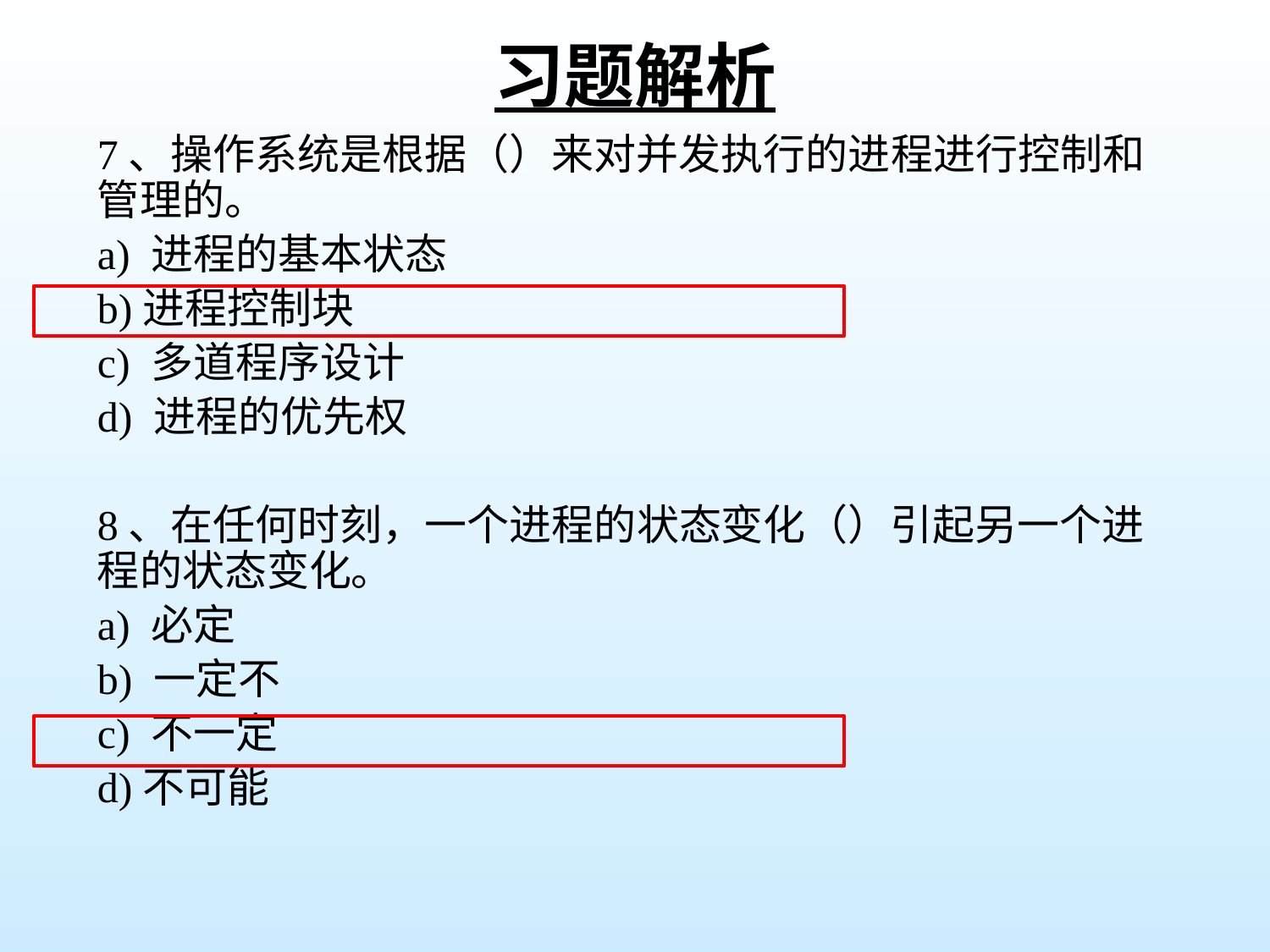

# 习题解析
7、操作系统是根据（）来对并发执行的进程进行控制和管理的。
a) 进程的基本状态
b)进程控制块
c) 多道程序设计
d) 进程的优先权

8、在任何时刻，一个进程的状态变化（）引起另一个进程的状态变化。
a) 必定
b) 一定不
c) 不一定
d)不可能